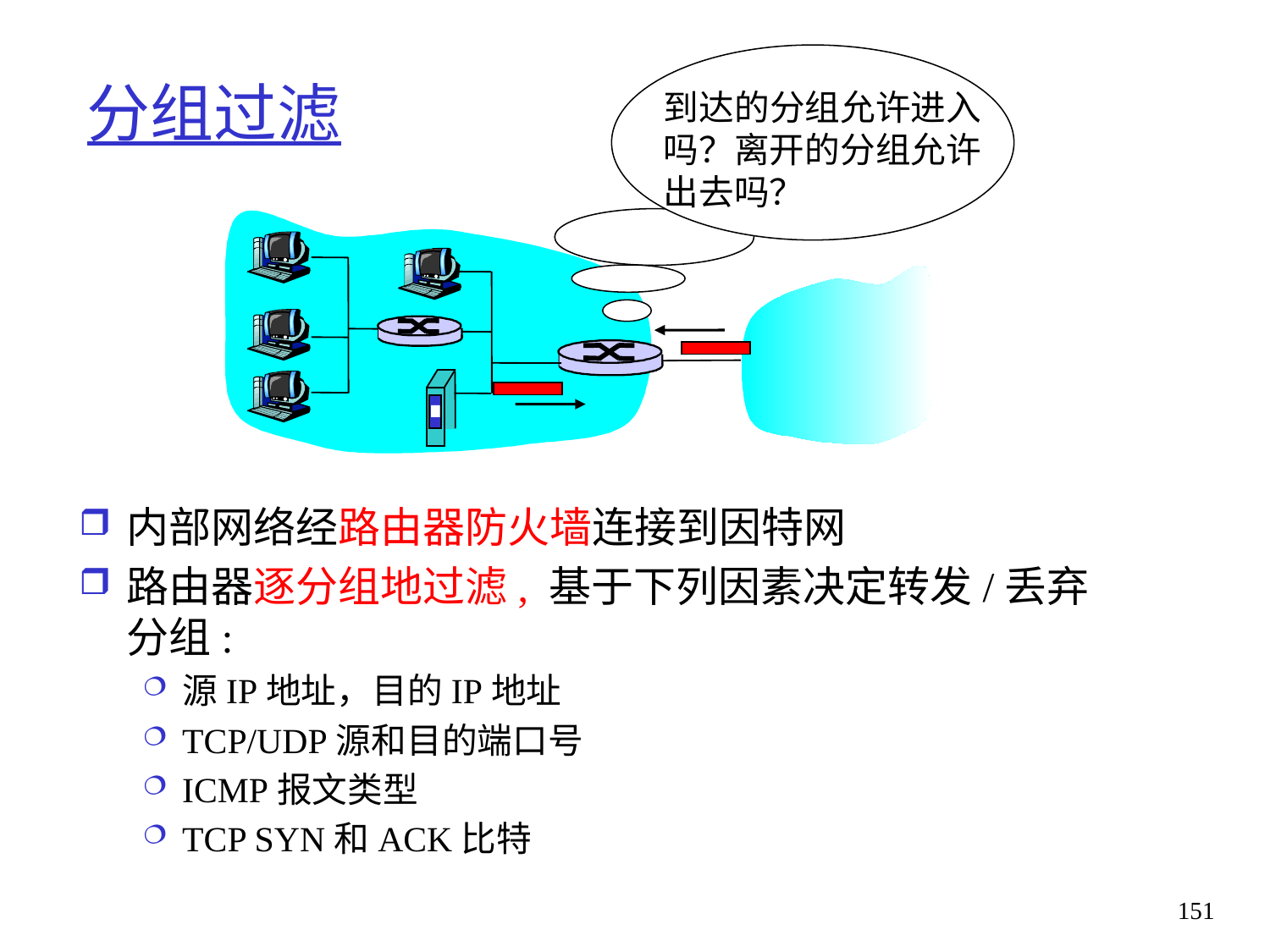

# 分组过滤

到达的分组允许进入吗？离开的分组允许出去吗？

内部网络经路由器防火墙连接到因特网
路由器逐分组地过滤, 基于下列因素决定转发/丢弃分组:
源IP地址，目的IP地址
TCP/UDP源和目的端口号
ICMP报文类型
TCP SYN和ACK比特
151